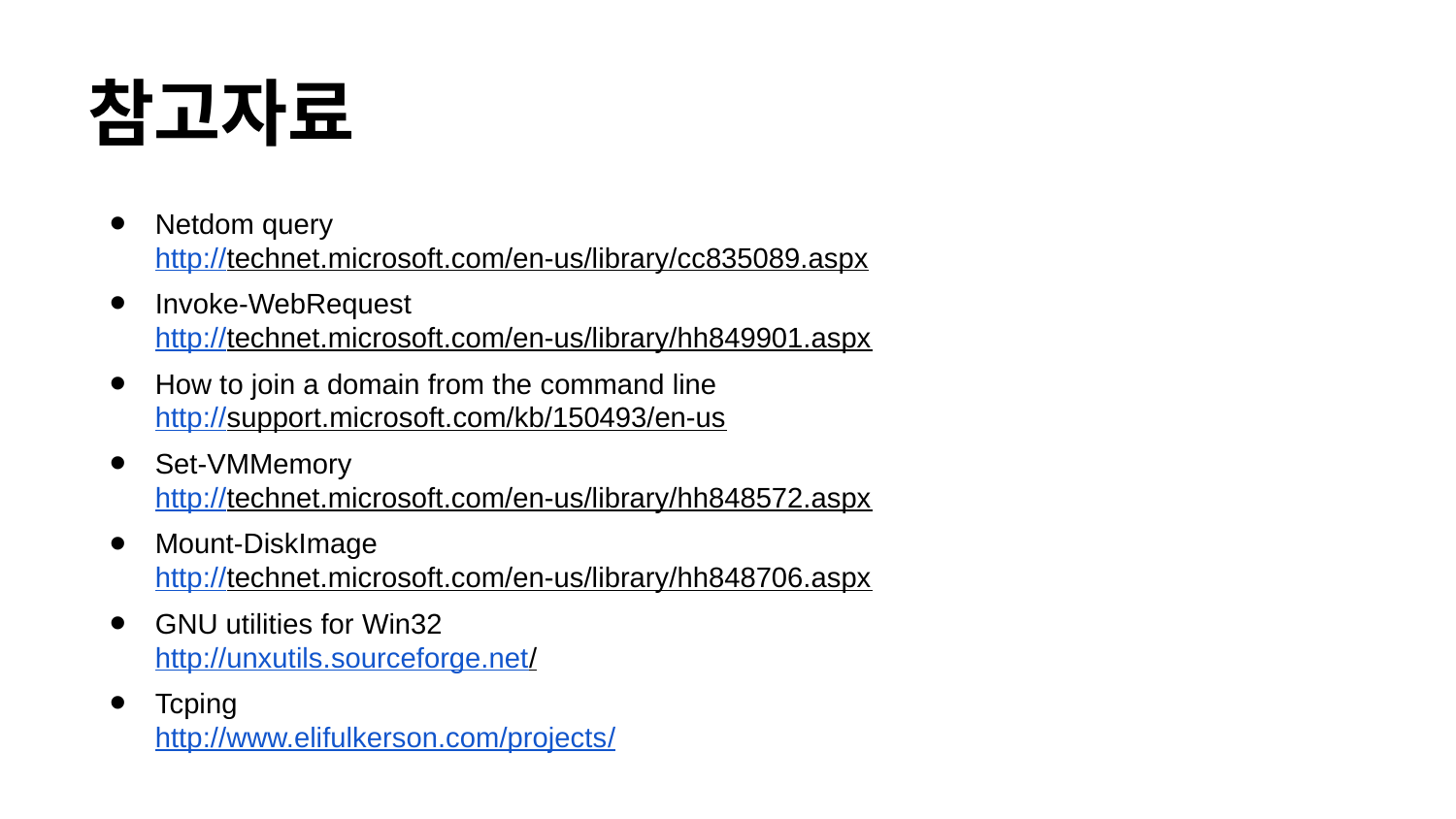

# 참고자료
Netdom query
http://technet.microsoft.com/en-us/library/cc835089.aspx
Invoke-WebRequest
http://technet.microsoft.com/en-us/library/hh849901.aspx
How to join a domain from the command line
http://support.microsoft.com/kb/150493/en-us
Set-VMMemory
http://technet.microsoft.com/en-us/library/hh848572.aspx
Mount-DiskImage
http://technet.microsoft.com/en-us/library/hh848706.aspx
GNU utilities for Win32
http://unxutils.sourceforge.net/
Tcping
http://www.elifulkerson.com/projects/